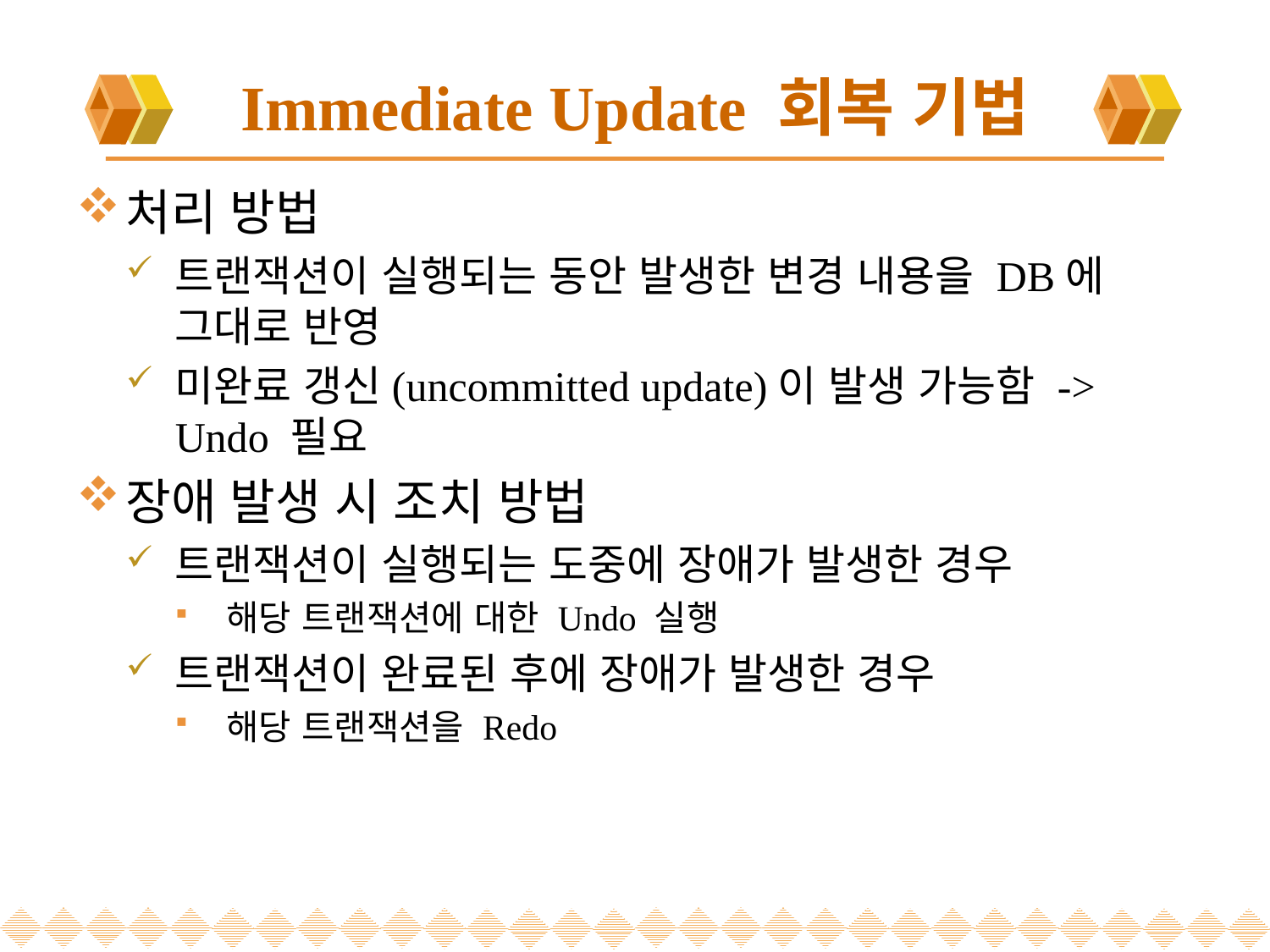

# Immediate Update 회복 기법
처리 방법
트랜잭션이 실행되는 동안 발생한 변경 내용을 DB에 그대로 반영
미완료 갱신(uncommitted update)이 발생 가능함 -> Undo 필요
장애 발생 시 조치 방법
트랜잭션이 실행되는 도중에 장애가 발생한 경우
해당 트랜잭션에 대한 Undo 실행
트랜잭션이 완료된 후에 장애가 발생한 경우
해당 트랜잭션을 Redo